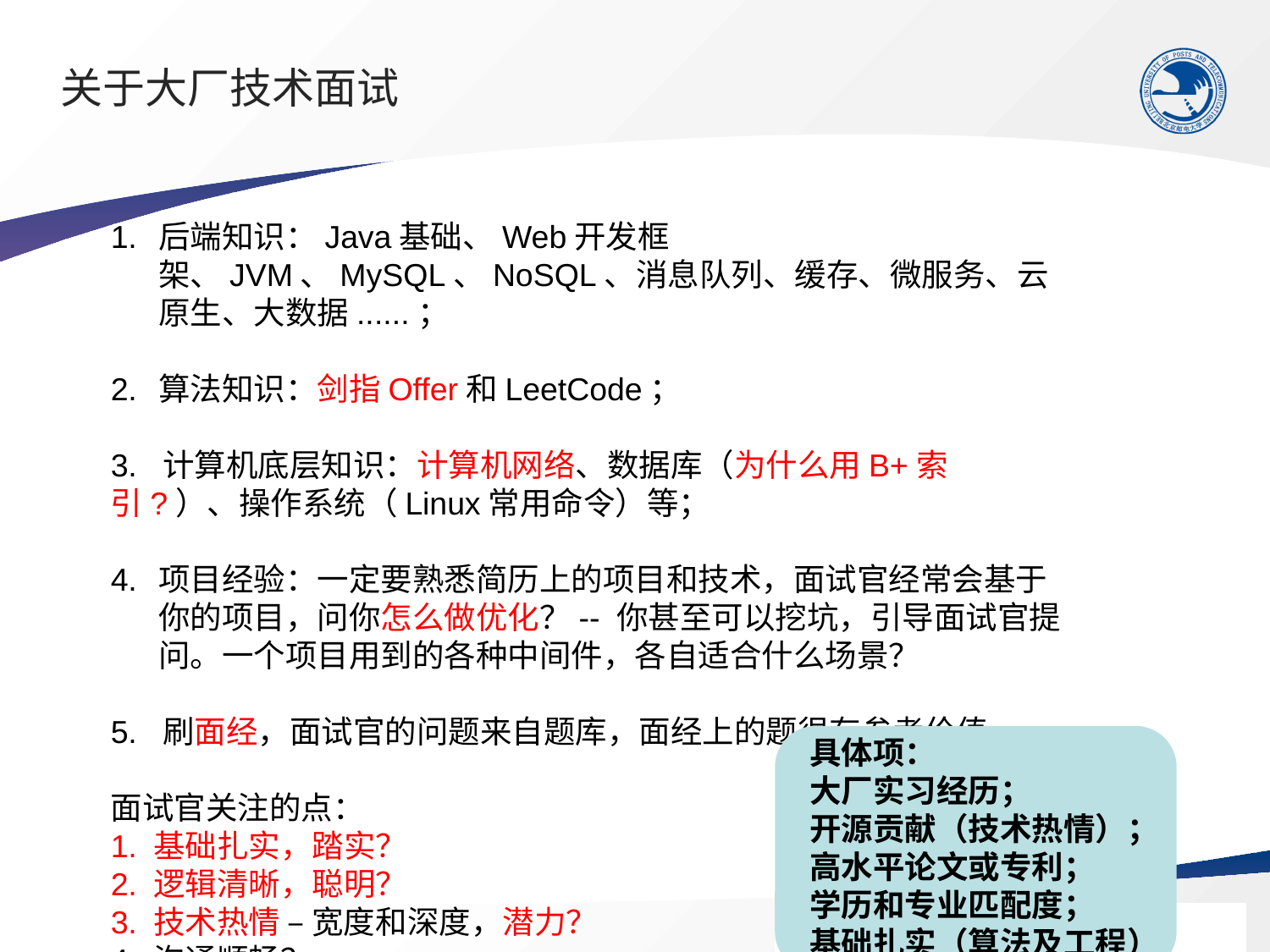

# 关于大厂技术面试
后端知识：Java基础、Web开发框架、JVM、MySQL、NoSQL、消息队列、缓存、微服务、云原生、大数据......；

算法知识：剑指Offer和LeetCode；

3.  计算机底层知识：计算机网络、数据库（为什么用B+索引?）、操作系统（Linux常用命令）等；

项目经验：一定要熟悉简历上的项目和技术，面试官经常会基于你的项目，问你怎么做优化？-- 你甚至可以挖坑，引导面试官提问。一个项目用到的各种中间件，各自适合什么场景？

5.  刷面经，面试官的问题来自题库，面经上的题很有参考价值。

面试官关注的点：
1. 基础扎实，踏实？
2. 逻辑清晰，聪明？
3. 技术热情 – 宽度和深度，潜力？
4. 沟通顺畅？

具体项：
大厂实习经历；
开源贡献（技术热情）；
高水平论文或专利；
学历和专业匹配度；
基础扎实（算法及工程）